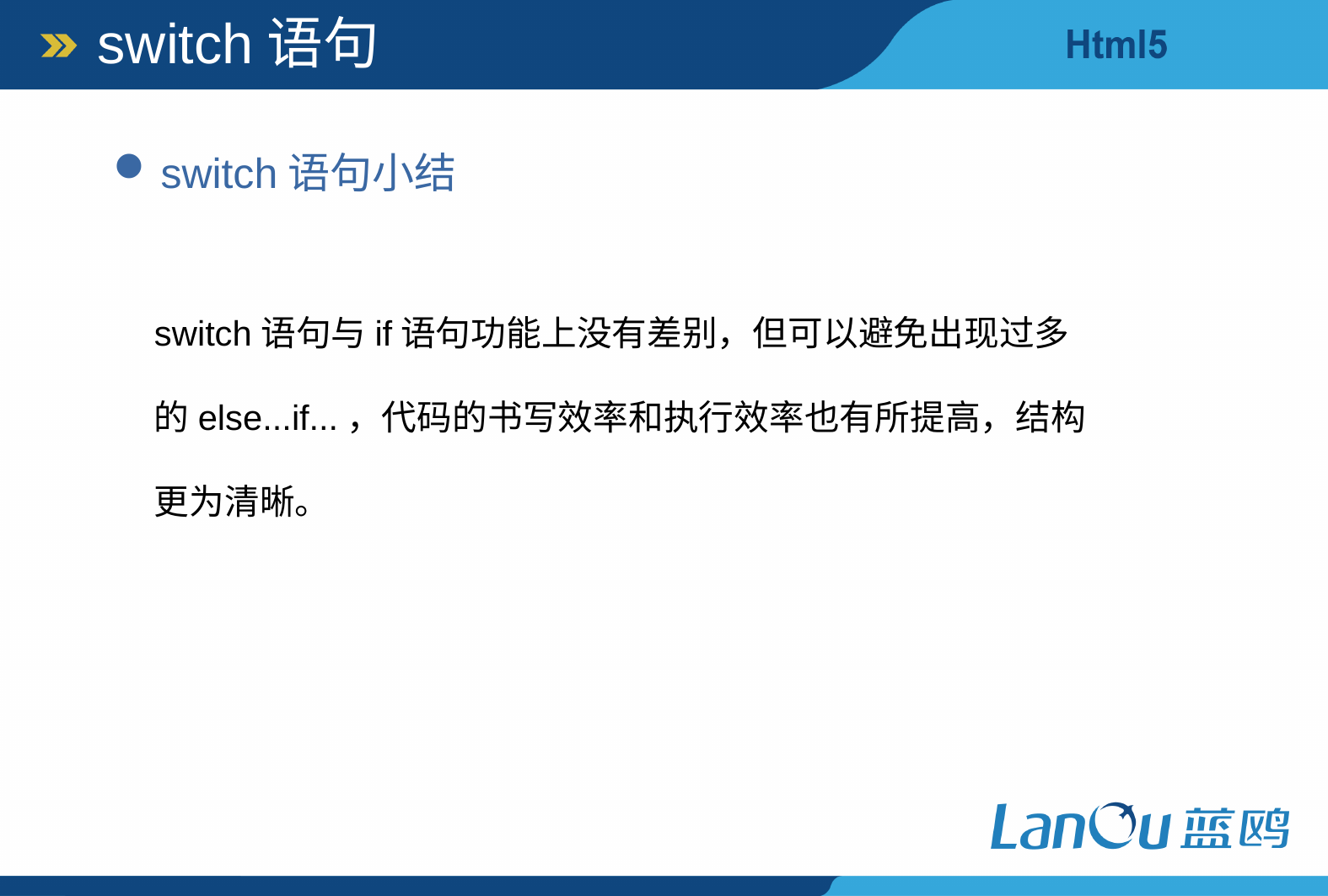

switch语句
switch语句小结
switch语句与if语句功能上没有差别，但可以避免出现过多的else...if...，代码的书写效率和执行效率也有所提高，结构更为清晰。